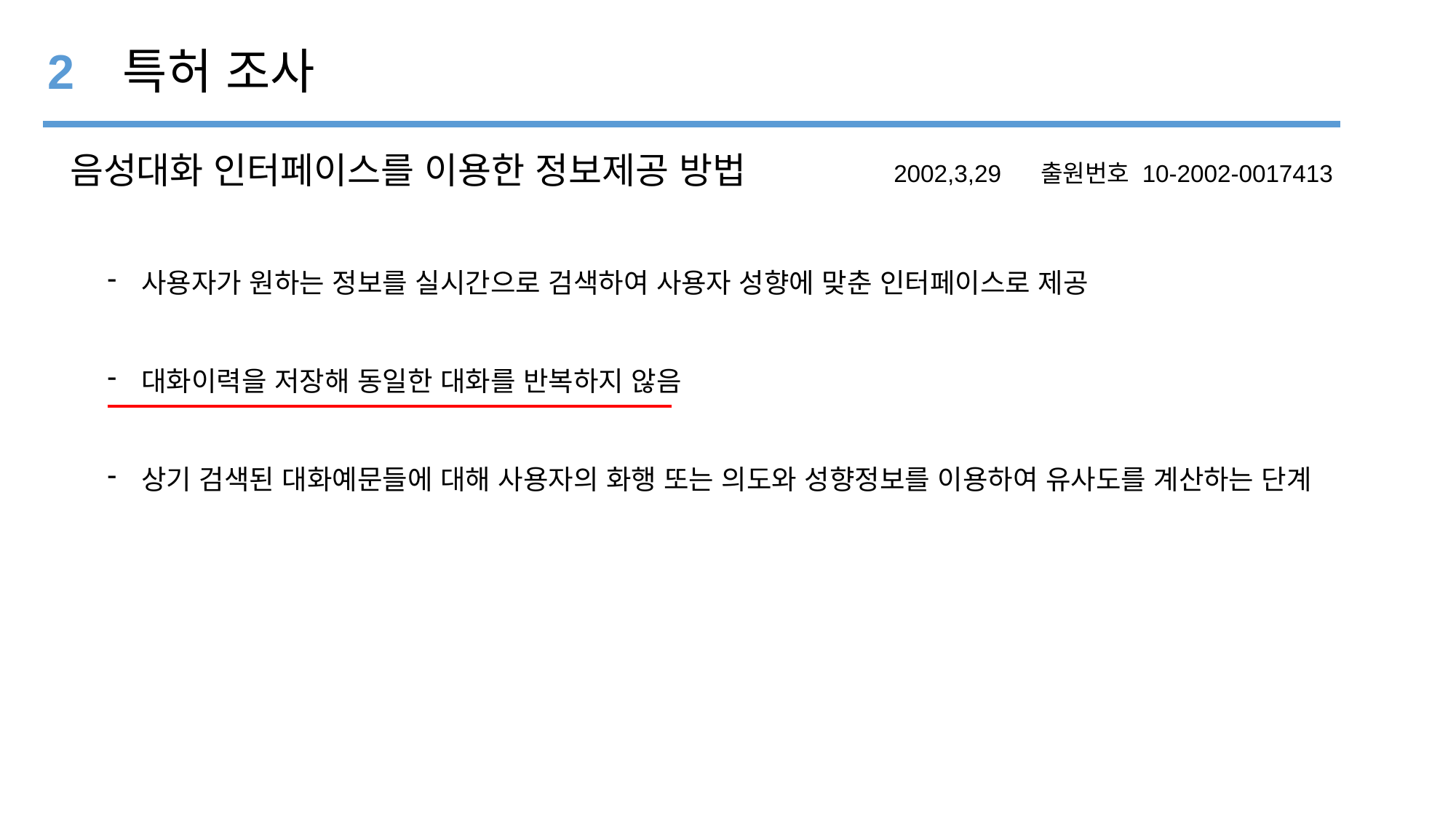

2
특허 조사
음성대화 인터페이스를 이용한 정보제공 방법
2002,3,29     출원번호 10-2002-0017413
사용자가 원하는 정보를 실시간으로 검색하여 사용자 성향에 맞춘 인터페이스로 제공

대화이력을 저장해 동일한 대화를 반복하지 않음

상기 검색된 대화예문들에 대해 사용자의 화행 또는 의도와 성향정보를 이용하여 유사도를 계산하는 단계